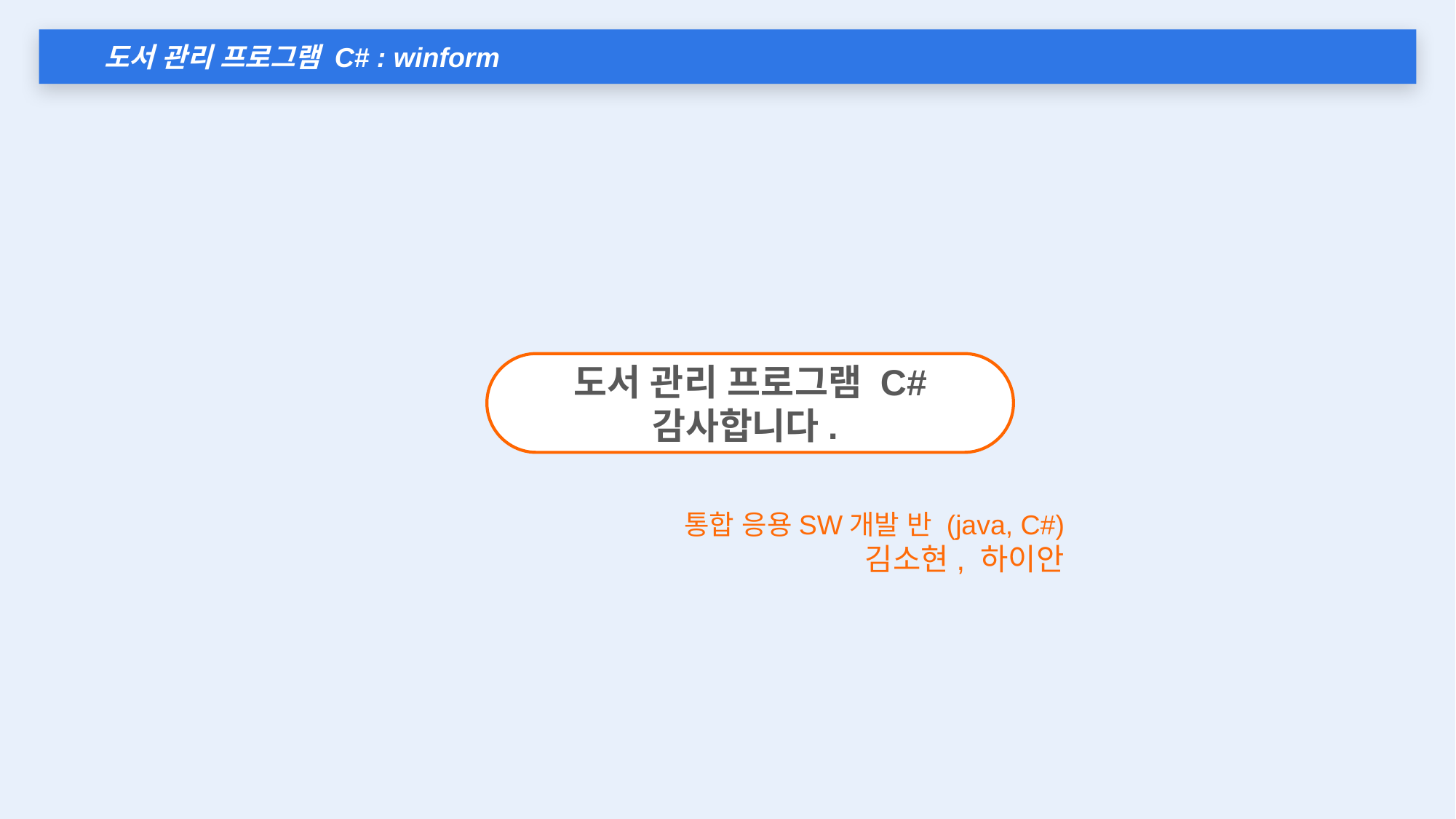

도서 관리 프로그램 C# : winform
도서 관리 프로그램 C#
감사합니다.
통합 응용SW개발 반 (java, C#)
김소현, 하이안